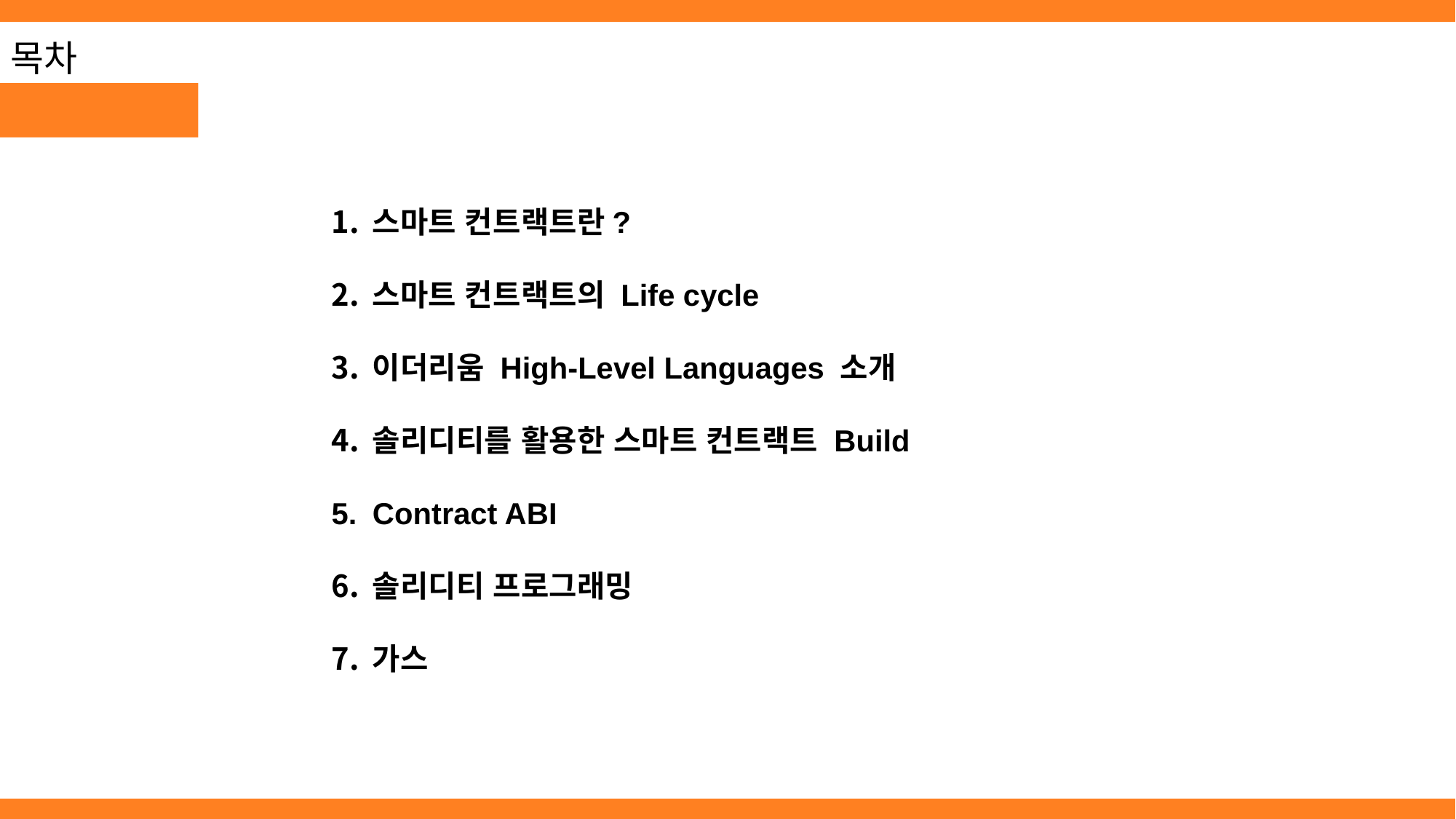

목차
스마트 컨트랙트란?

스마트 컨트랙트의 Life cycle

이더리움 High-Level Languages 소개

솔리디티를 활용한 스마트 컨트랙트 Build

Contract ABI

솔리디티 프로그래밍

가스